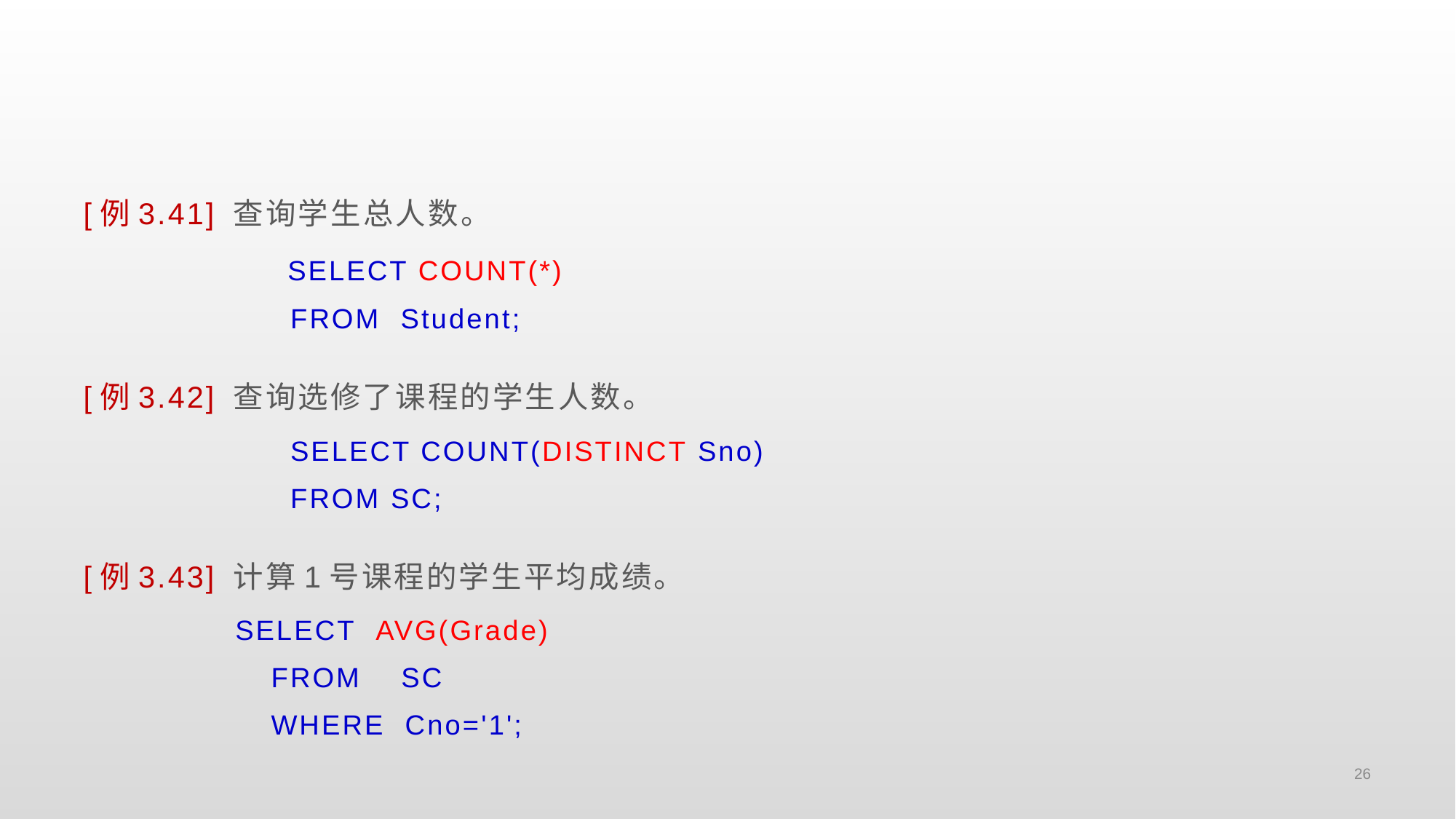

#
[例3.41] 查询学生总人数。
          SELECT COUNT(*)
           FROM  Student;

[例3.42] 查询选修了课程的学生人数。
           SELECT COUNT(DISTINCT Sno)
           FROM SC;

[例3.43] 计算1号课程的学生平均成绩。
             SELECT  AVG(Grade)
              FROM    SC
              WHERE  Cno='1';
26